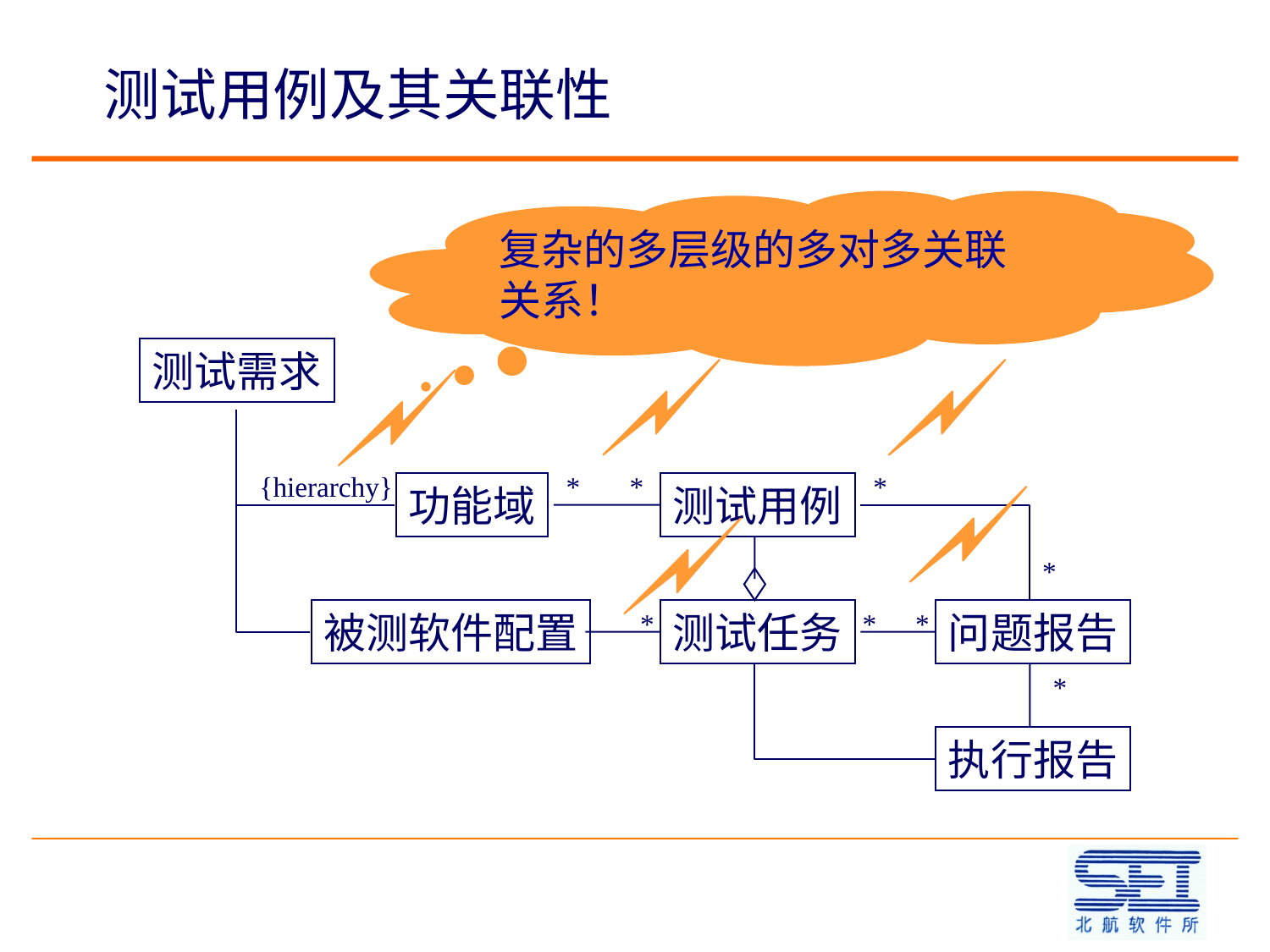

# 测试用例及其关联性
复杂的多层级的多对多关联关系！

测试需求

{hierarchy}
*
*
*
功能域
测试用例

*
被测软件配置
*
测试任务
*
*
问题报告

*
执行报告